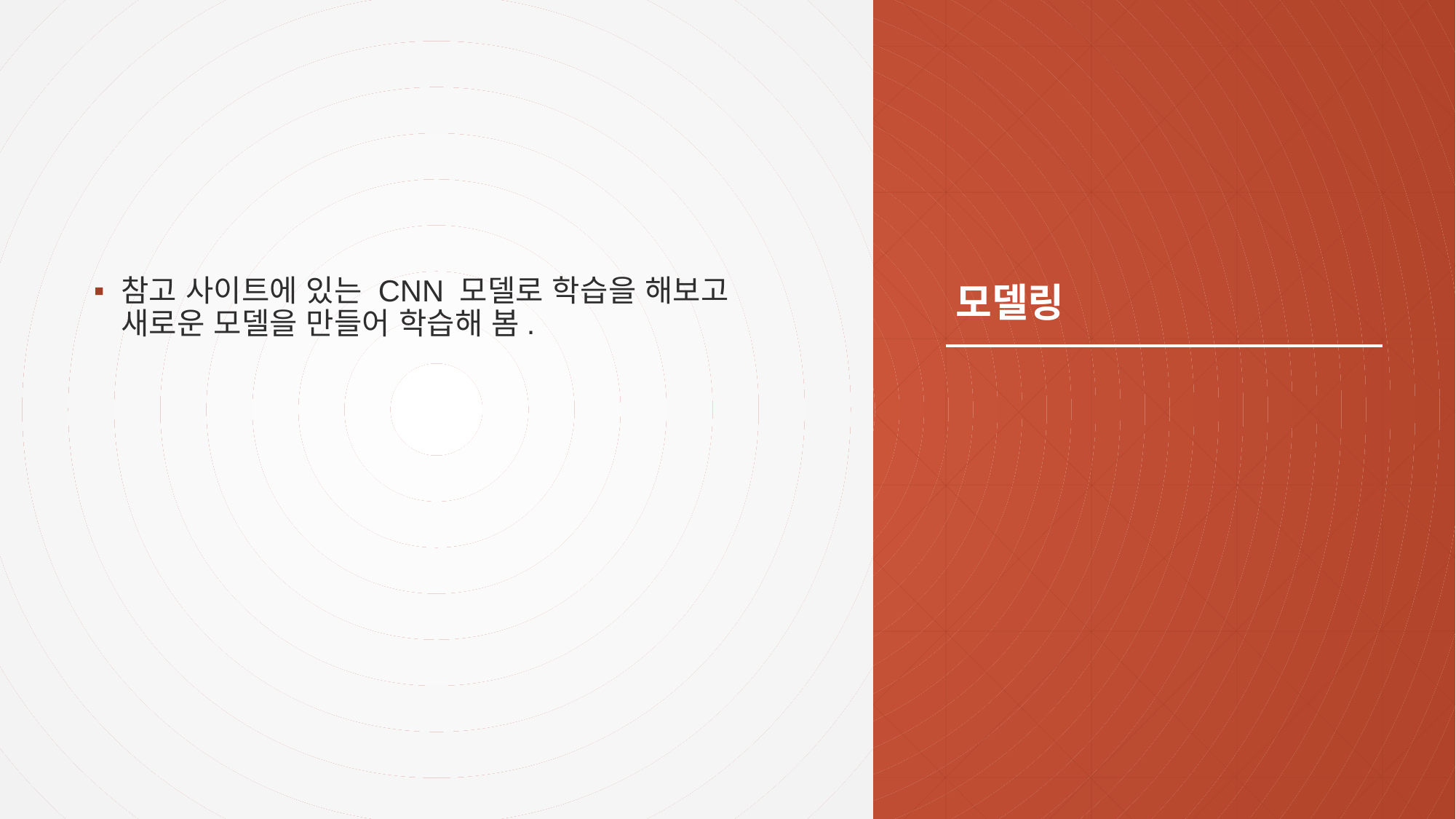

# 모델링

참고 사이트에 있는 CNN 모델로 학습을 해보고 새로운 모델을 만들어 학습해 봄.